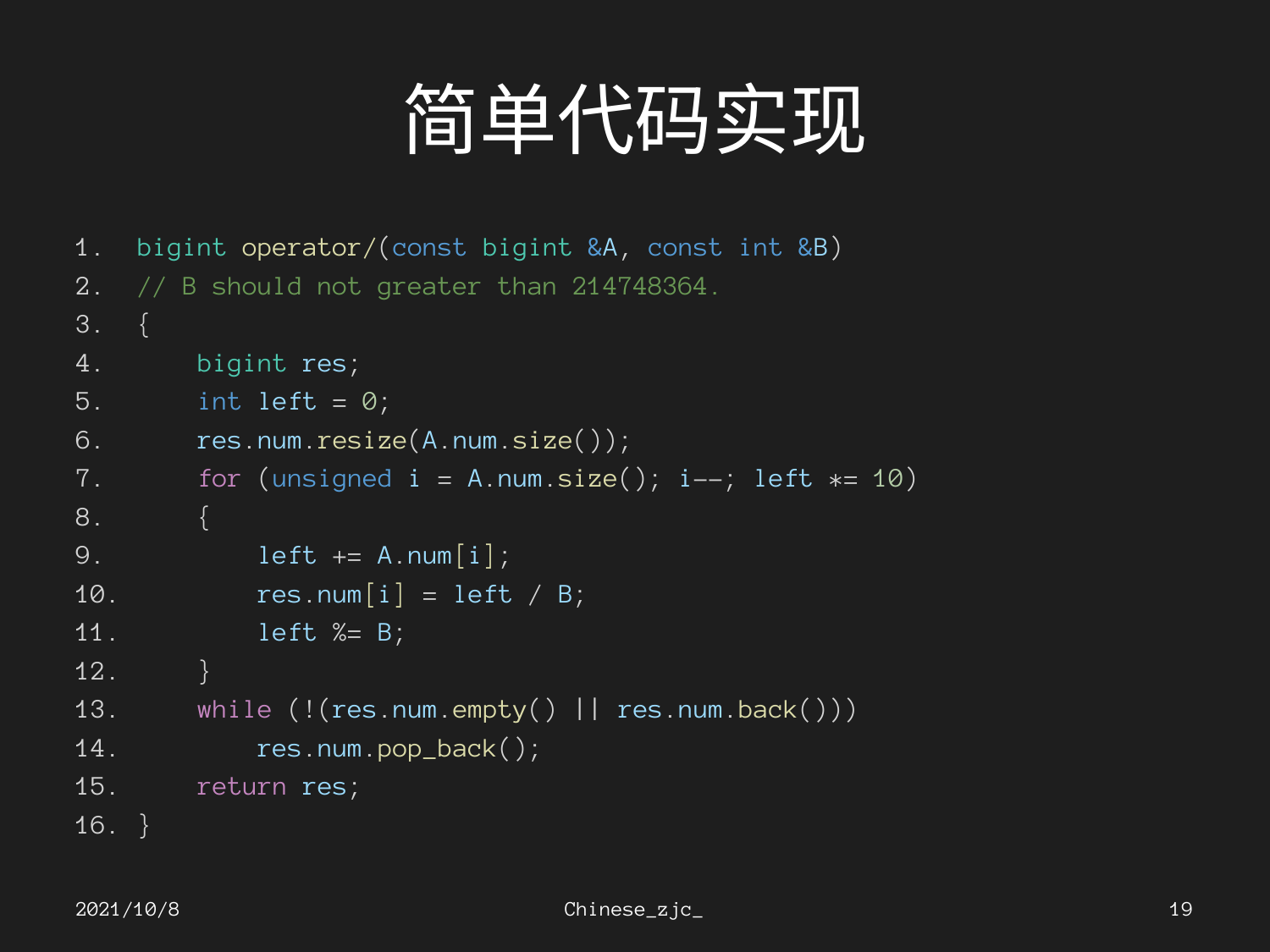

# 简单代码实现
 bigint operator/(const bigint &A, const int &B)
 // B should not greater than 214748364.
 {
     bigint res;
     int left = 0;
     res.num.resize(A.num.size());
     for (unsigned i = A.num.size(); i--; left *= 10)
     {
         left += A.num[i];
         res.num[i] = left / B;
         left %= B;
     }
     while (!(res.num.empty() || res.num.back()))
         res.num.pop_back();
     return res;
 }
2021/10/8
Chinese_zjc_
19